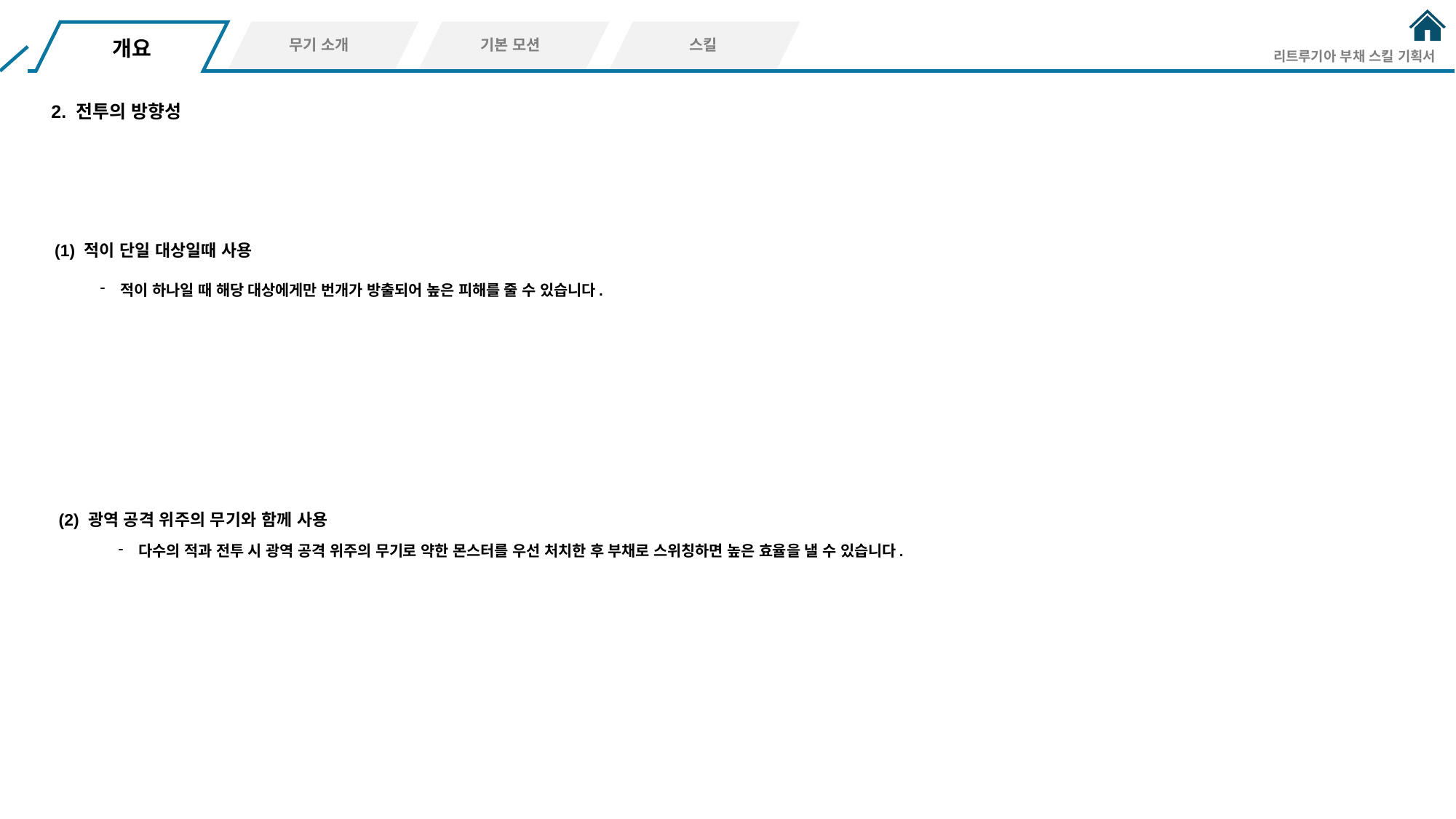

리트루기아 부채 스킬 기획서

무기 소개

기본 모션

스킬

개요
2. 전투의 방향성
(1) 적이 단일 대상일때 사용
적이 하나일 때 해당 대상에게만 번개가 방출되어 높은 피해를 줄 수 있습니다.
(2) 광역 공격 위주의 무기와 함께 사용
다수의 적과 전투 시 광역 공격 위주의 무기로 약한 몬스터를 우선 처치한 후 부채로 스위칭하면 높은 효율을 낼 수 있습니다.